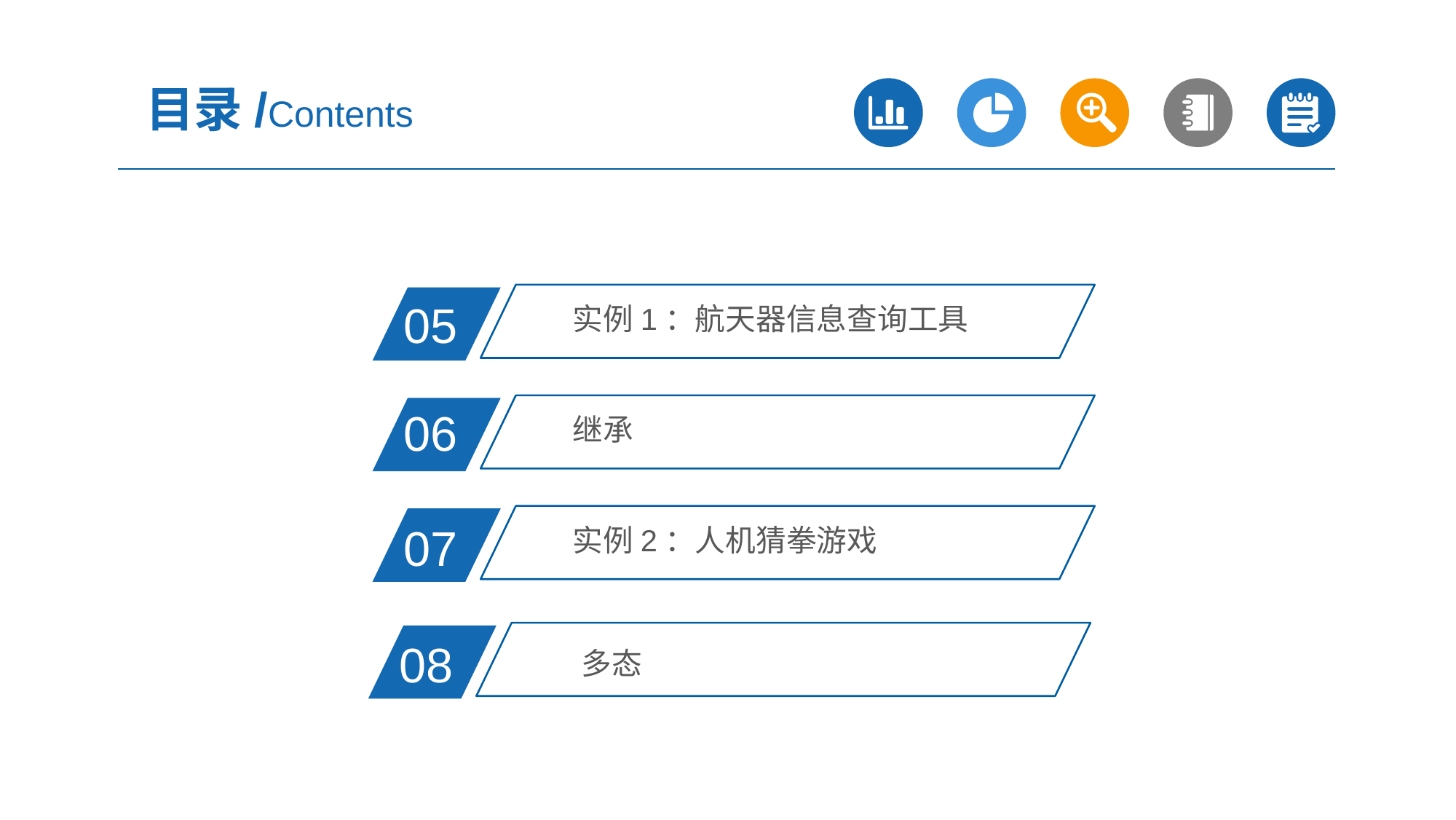

目录/Contents

实例1：航天器信息查询工具

05

继承
06

实例2：人机猜拳游戏

07

多态

08